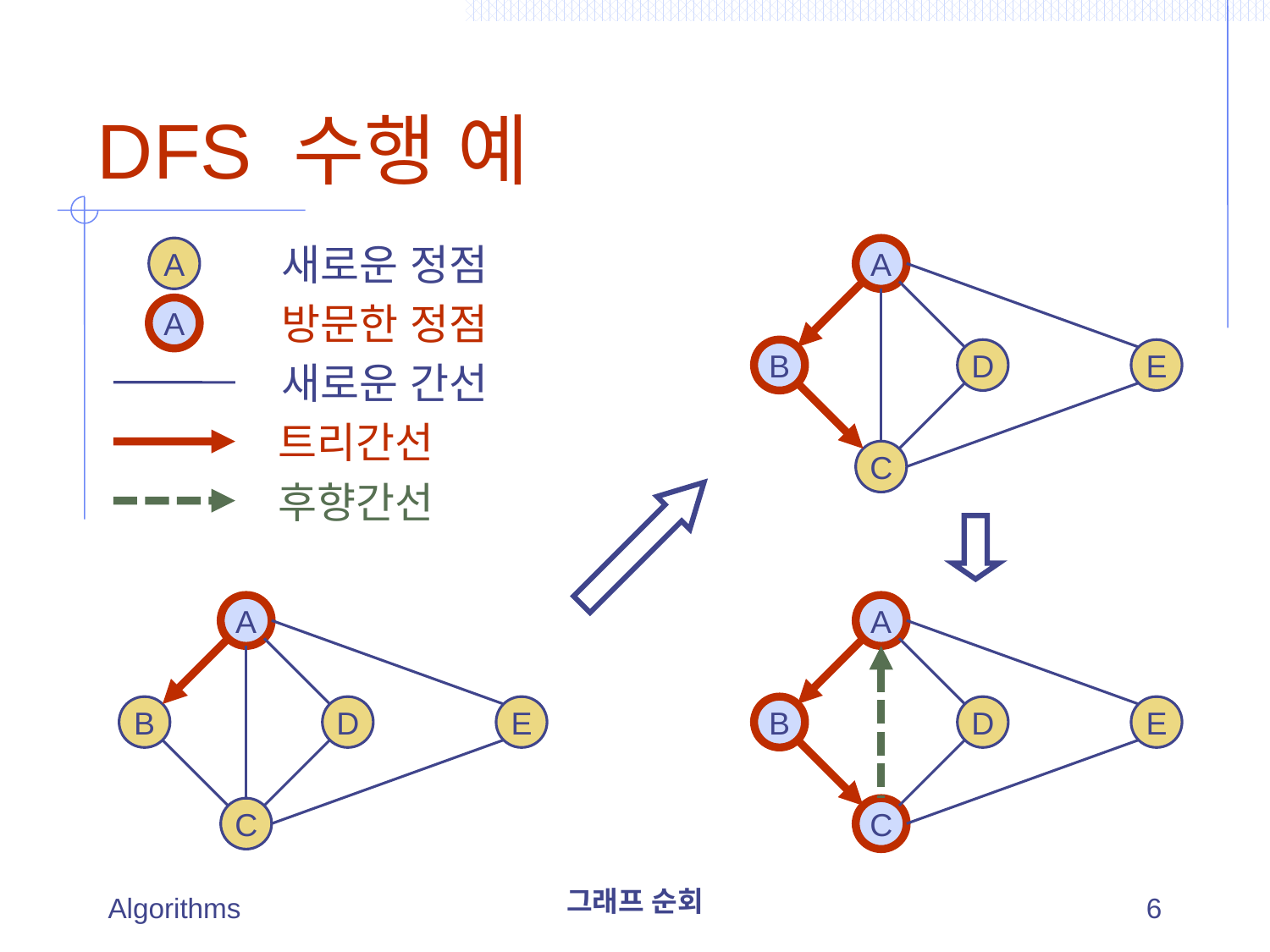

# DFS 수행 예
새로운 정점
A
A
방문한 정점
A
B
D
E
새로운 간선

트리간선
C

후향간선

A
A
B
D
E
B
D
E
C
C
Algorithms
그래프 순회
6